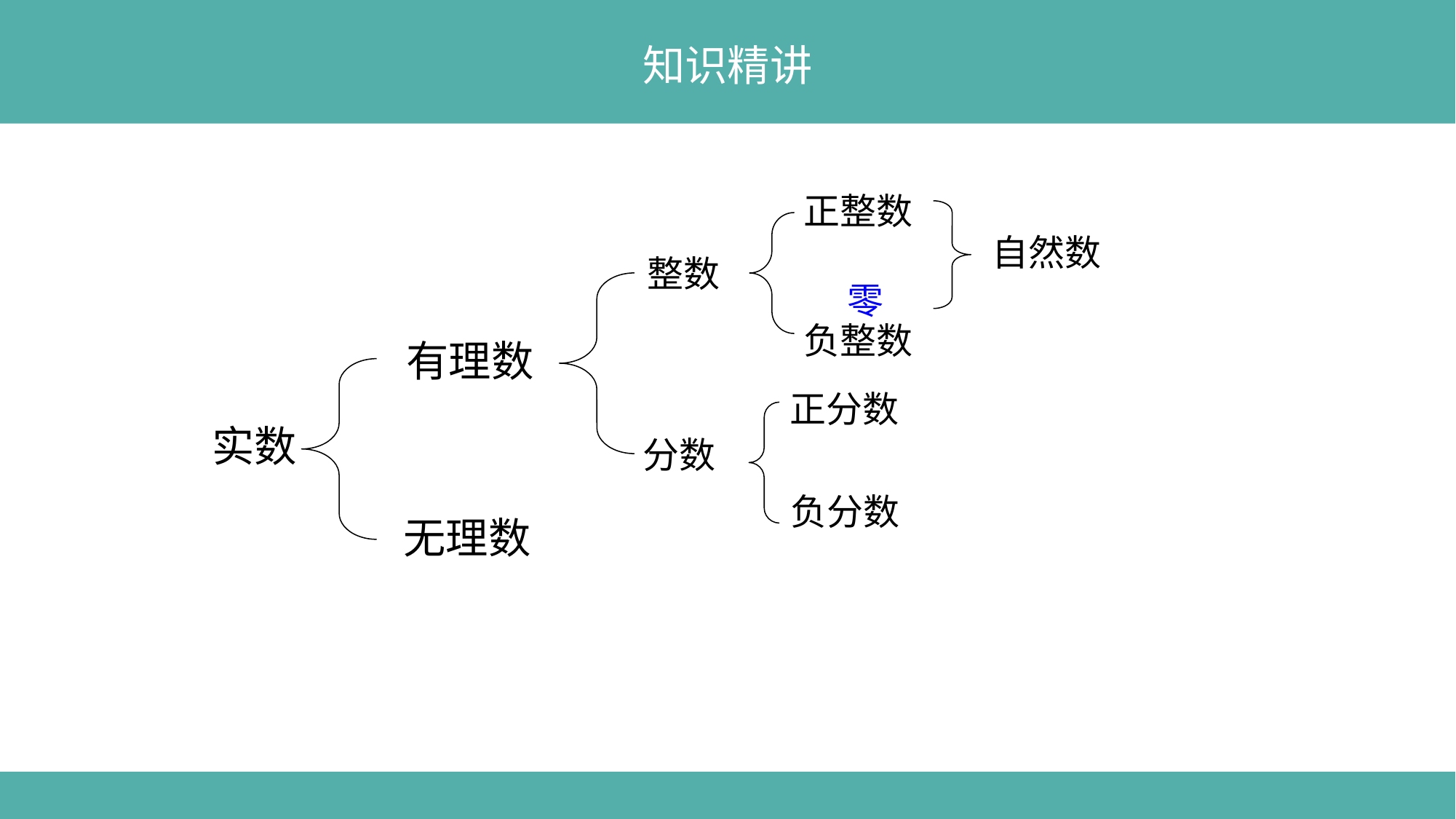

知识精讲

正整数

自然数
整数
零

负整数
 有理数

正分数

 实数
分数
负分数
 无理数